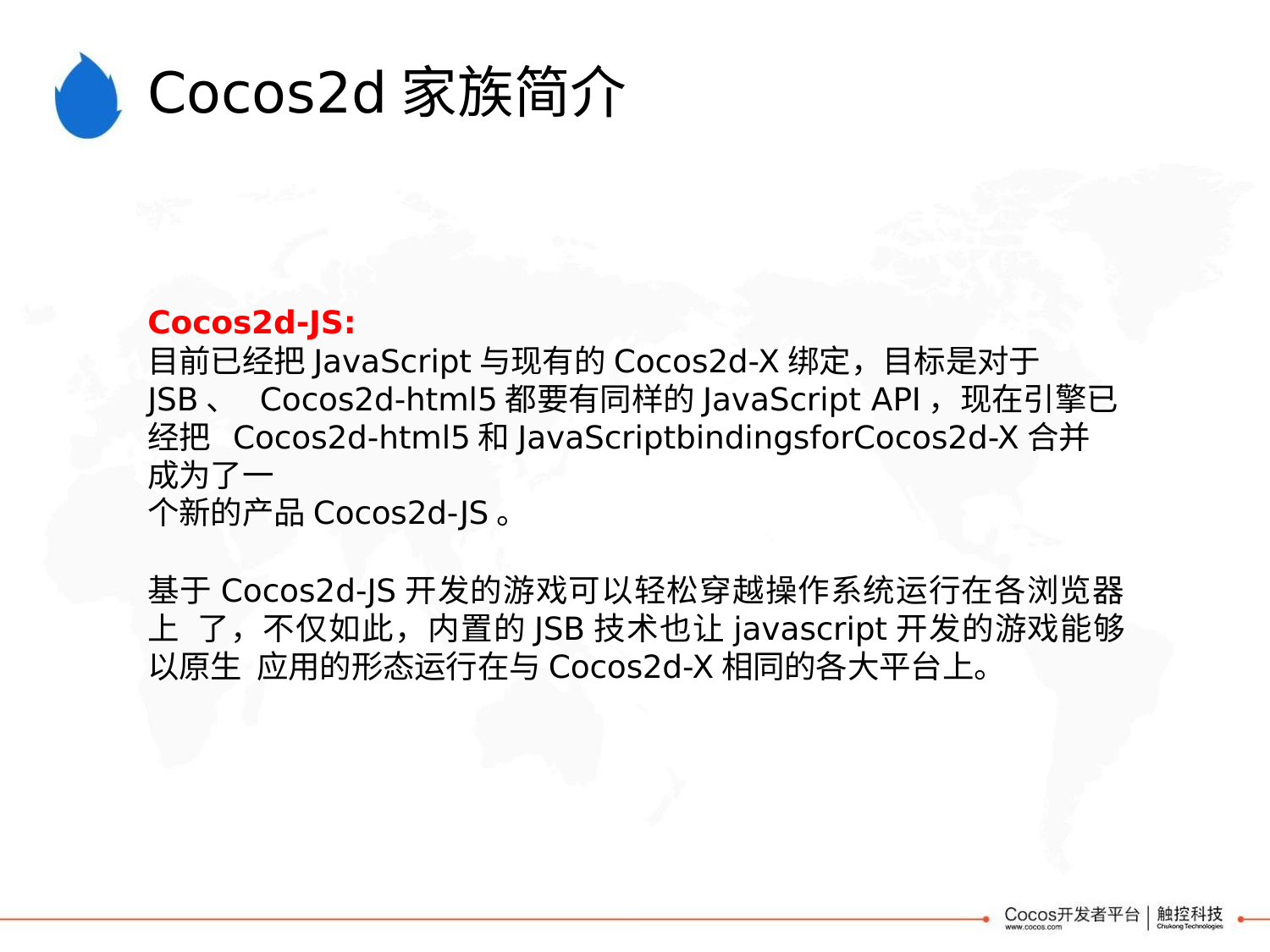

# Cocos2d家族简介
Cocos2d-JS:
目前已经把JavaScript与现有的Cocos2d-X绑定，目标是对于JSB、  Cocos2d-html5都要有同样的JavaScript API，现在引擎已经把  Cocos2d-html5和JavaScriptbindingsforCocos2d-X合并成为了一
个新的产品Cocos2d-JS。

基于Cocos2d-JS开发的游戏可以轻松穿越操作系统运行在各浏览器上  了，不仅如此，内置的JSB技术也让javascript开发的游戏能够以原生  应用的形态运行在与Cocos2d-X相同的各大平台上。